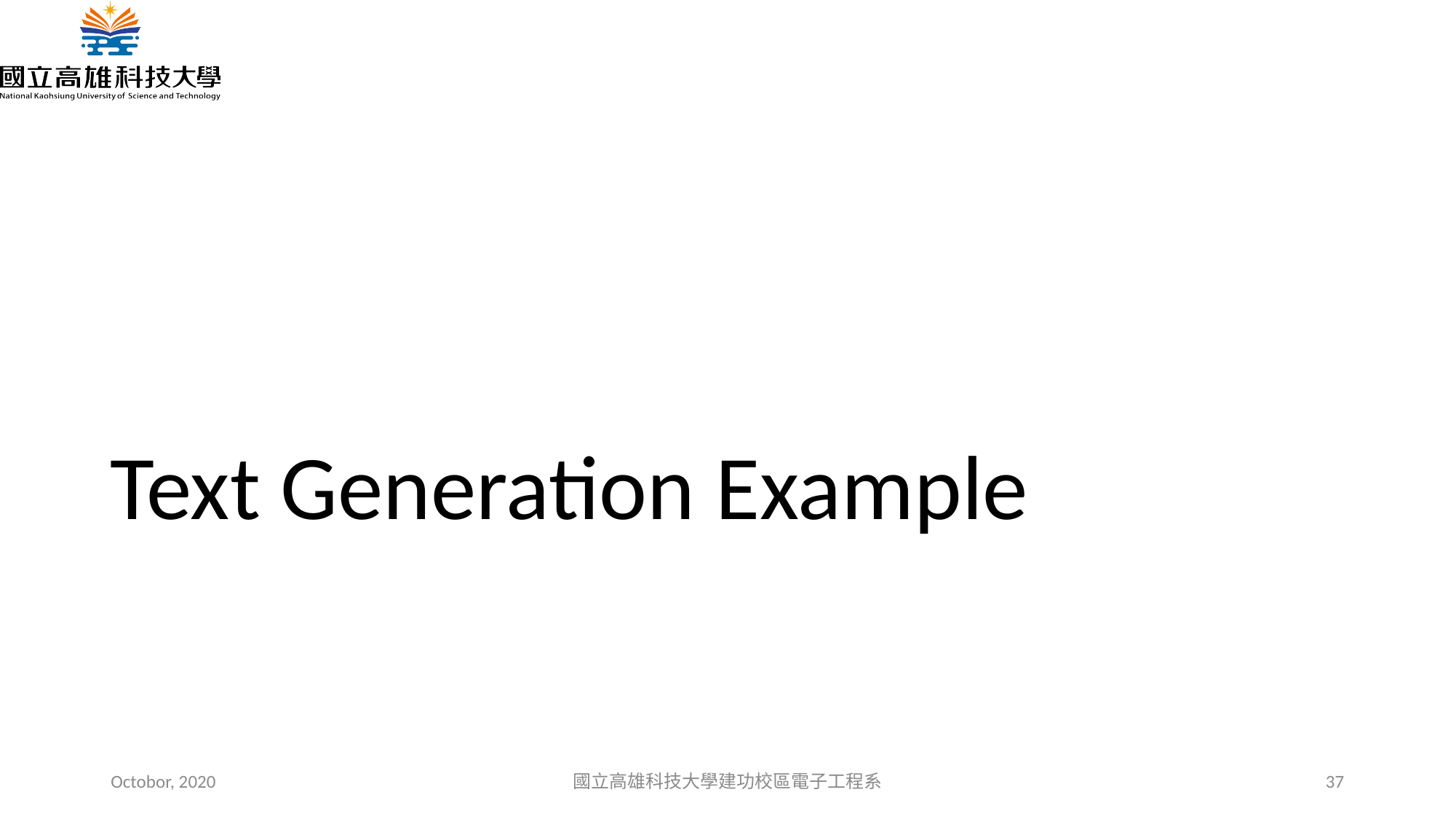

# Text Generation Example

Octobor, 2020
國立高雄科技大學建功校區電子工程系
37